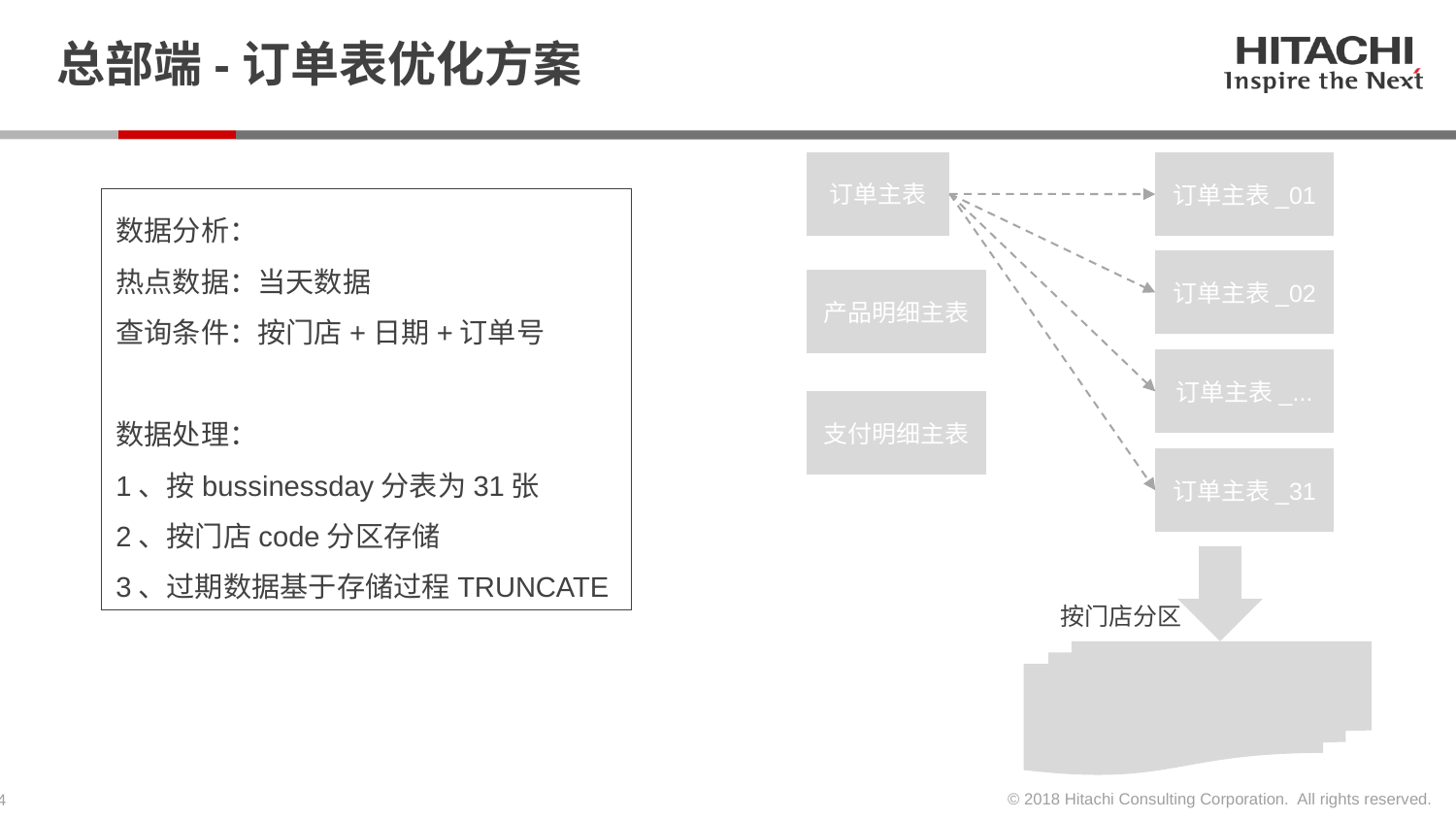

# 总部端-订单表优化方案
订单主表
订单主表_01
数据分析：
热点数据：当天数据
查询条件：按门店+日期+订单号

数据处理：
1、按bussinessday分表为31张
2、按门店code分区存储
3、过期数据基于存储过程TRUNCATE
订单主表_02
产品明细主表
订单主表_...
支付明细主表
订单主表_31

按门店分区